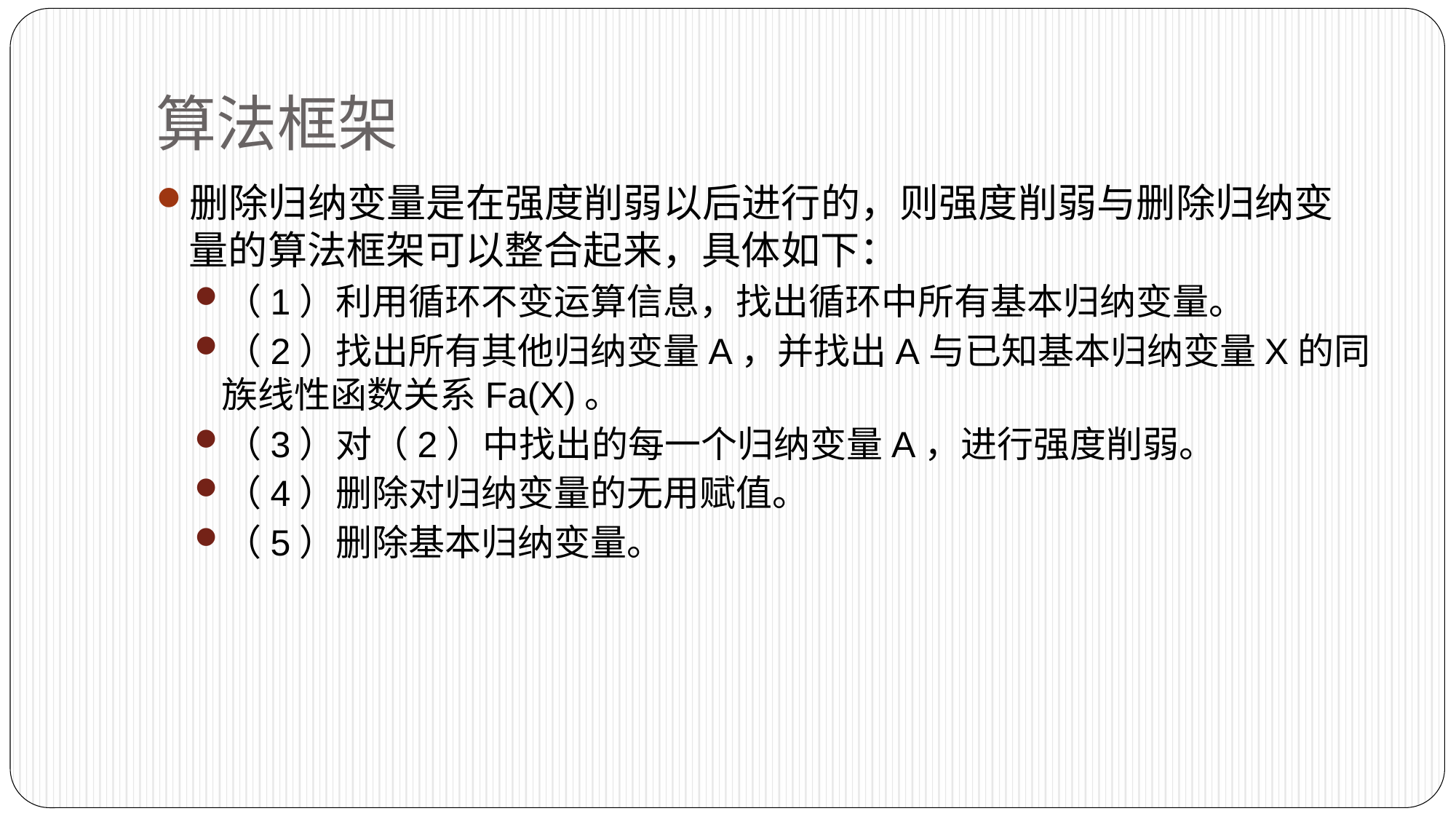

# 算法框架
删除归纳变量是在强度削弱以后进行的，则强度削弱与删除归纳变量的算法框架可以整合起来，具体如下：
（1）利用循环不变运算信息，找出循环中所有基本归纳变量。
（2）找出所有其他归纳变量A，并找出A与已知基本归纳变量X的同族线性函数关系Fa(X)。
（3）对（2）中找出的每一个归纳变量A，进行强度削弱。
（4）删除对归纳变量的无用赋值。
（5）删除基本归纳变量。